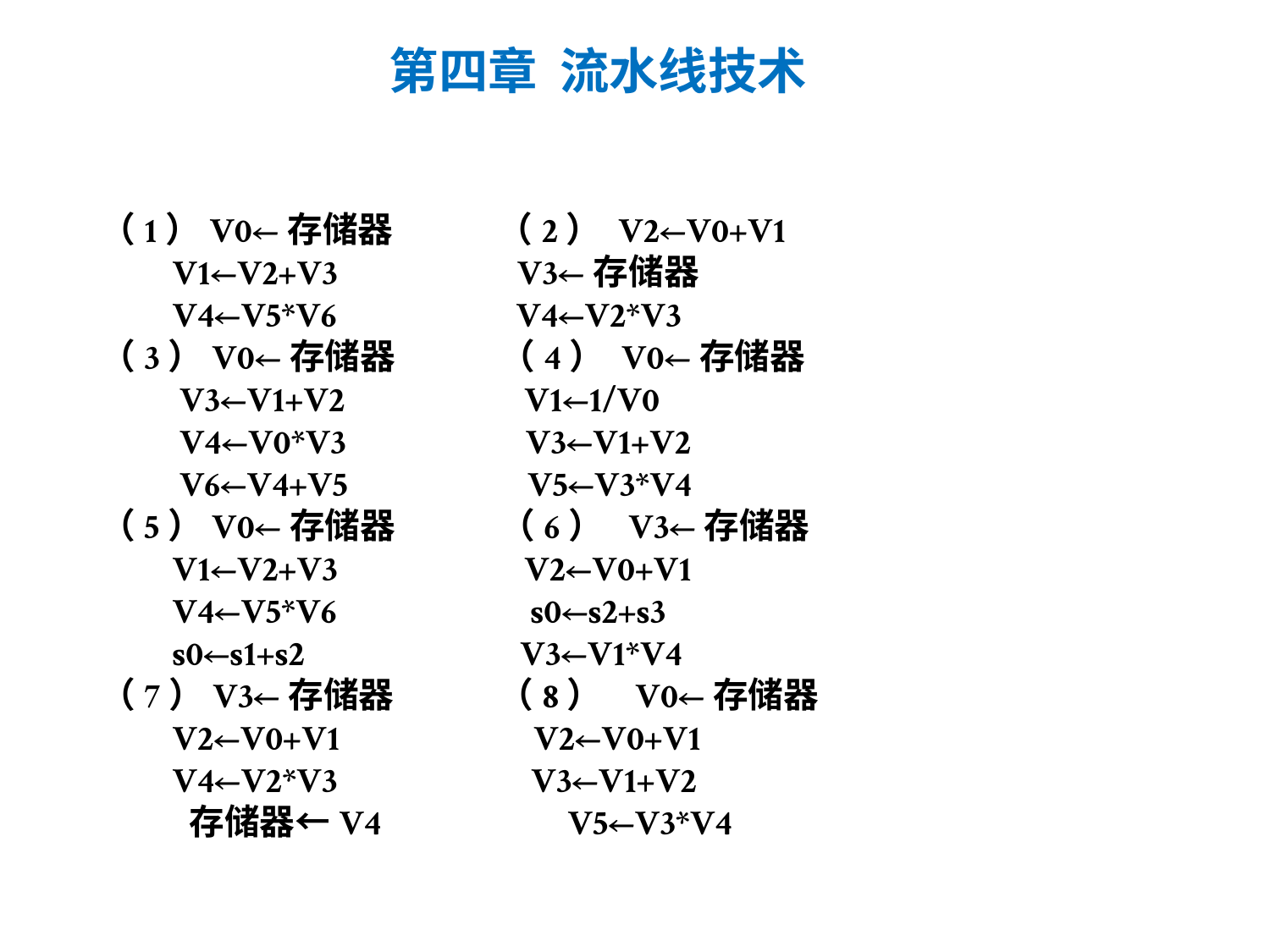

第四章  流水线技术
（1）V0←存储器             （2） V2←V0+V1
          V1←V2+V3                         V3←存储器
          V4←V5*V6                         V4←V2*V3
（3）V0←存储器             （4） V0←存储器
           V3←V1+V2                         V1←1/V0
           V4←V0*V3                         V3←V1+V2
           V6←V4+V5                         V5←V3*V4
（5）V0←存储器             （6）  V3←存储器
          V1←V2+V3                          V2←V0+V1
          V4←V5*V6                           s0←s2+s3
          s0←s1+s2                              V3←V1*V4
（7）V3←存储器             （8）   V0←存储器
          V2←V0+V1                           V2←V0+V1
          V4←V2*V3                           V3←V1+V2
          存储器←V4                          V5←V3*V4